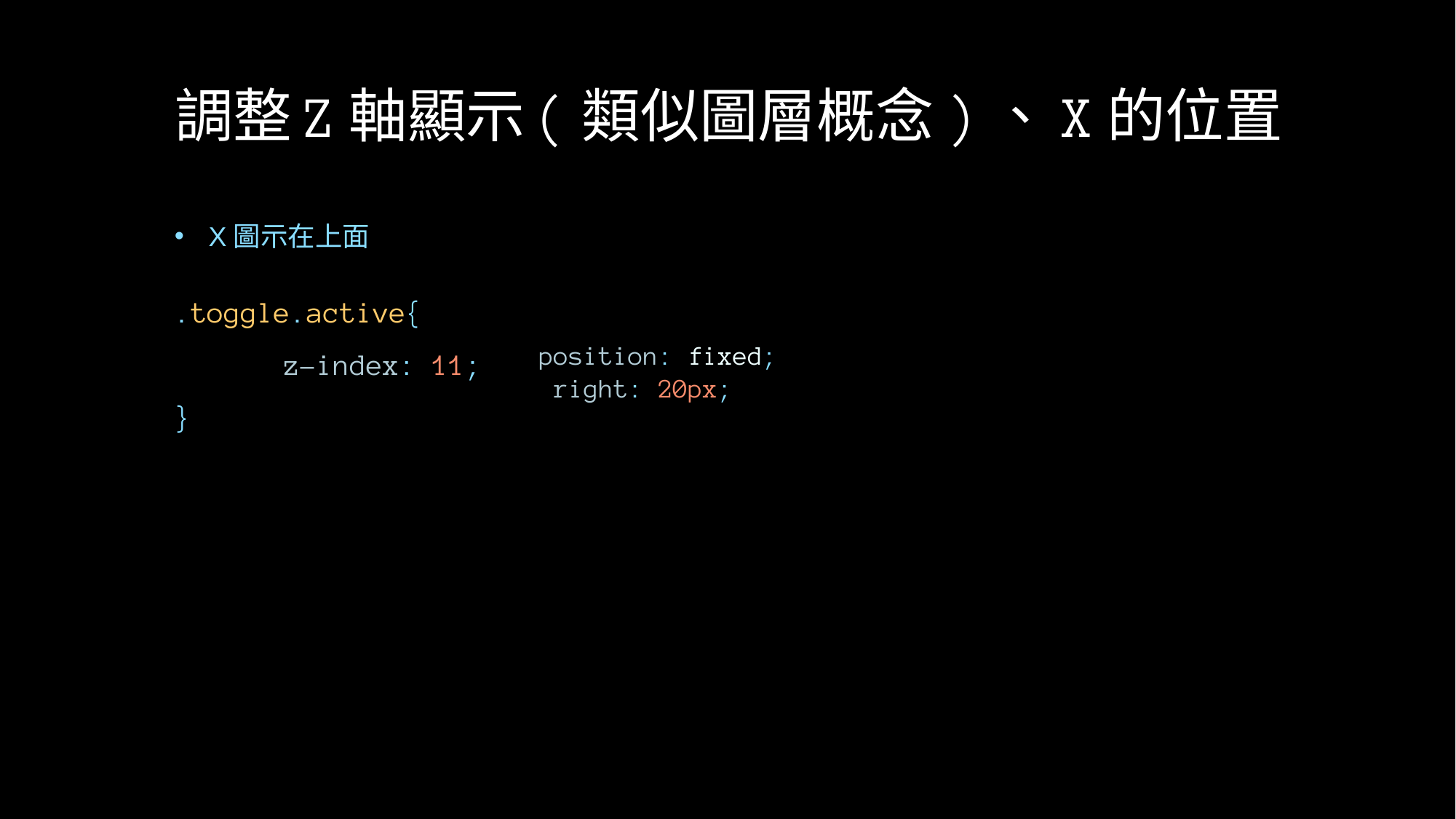

# 調整Z軸顯示(類似圖層概念)、X的位置
X圖示在上面
.toggle.active{
	z-index: 11;
}

position: fixed;      right: 20px;